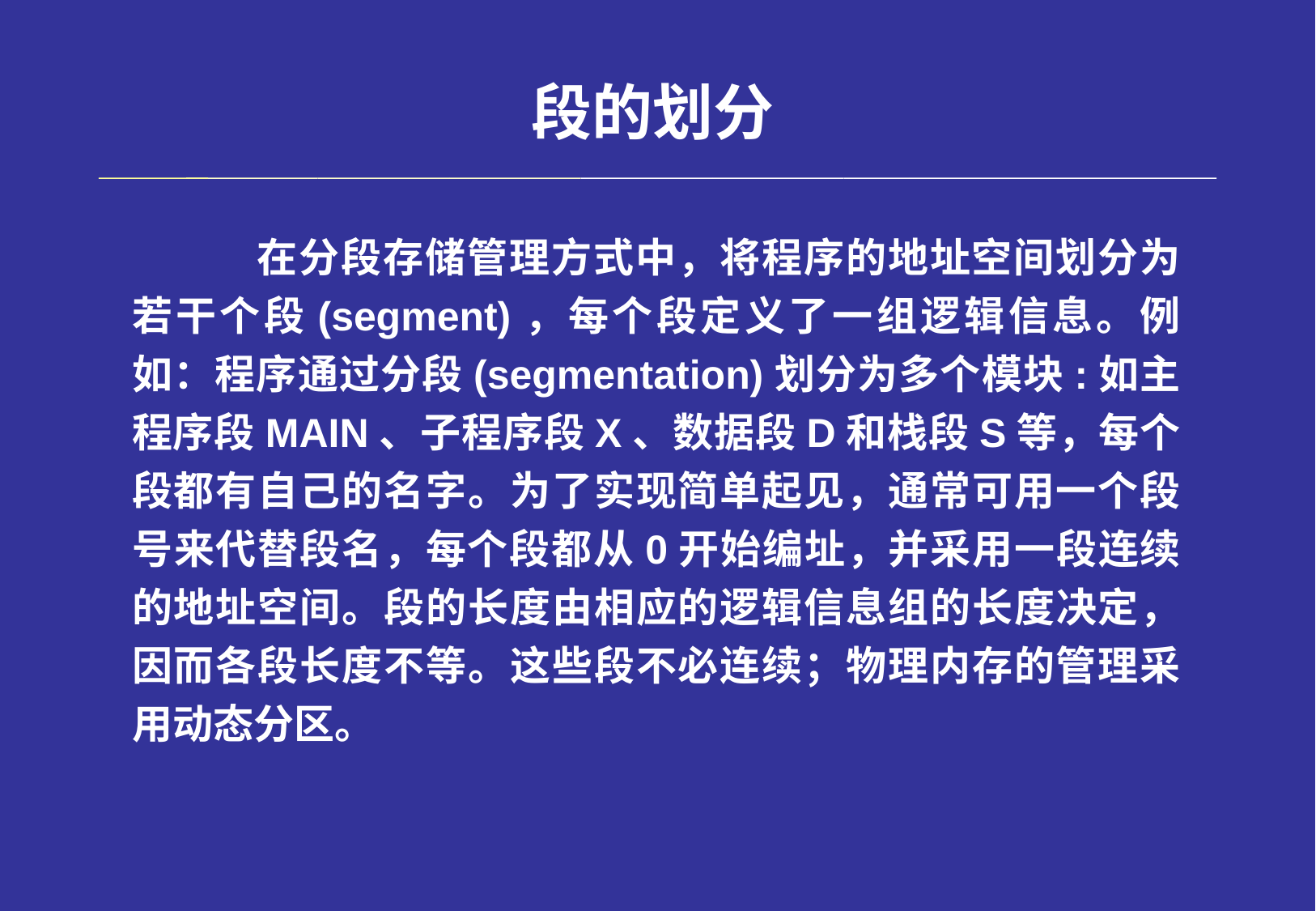

# 段的划分
		在分段存储管理方式中，将程序的地址空间划分为若干个段(segment)，每个段定义了一组逻辑信息。例如：程序通过分段(segmentation)划分为多个模块:如主程序段MAIN、子程序段X、数据段D和栈段S等，每个段都有自己的名字。为了实现简单起见，通常可用一个段号来代替段名，每个段都从0开始编址，并采用一段连续的地址空间。段的长度由相应的逻辑信息组的长度决定，因而各段长度不等。这些段不必连续；物理内存的管理采用动态分区。